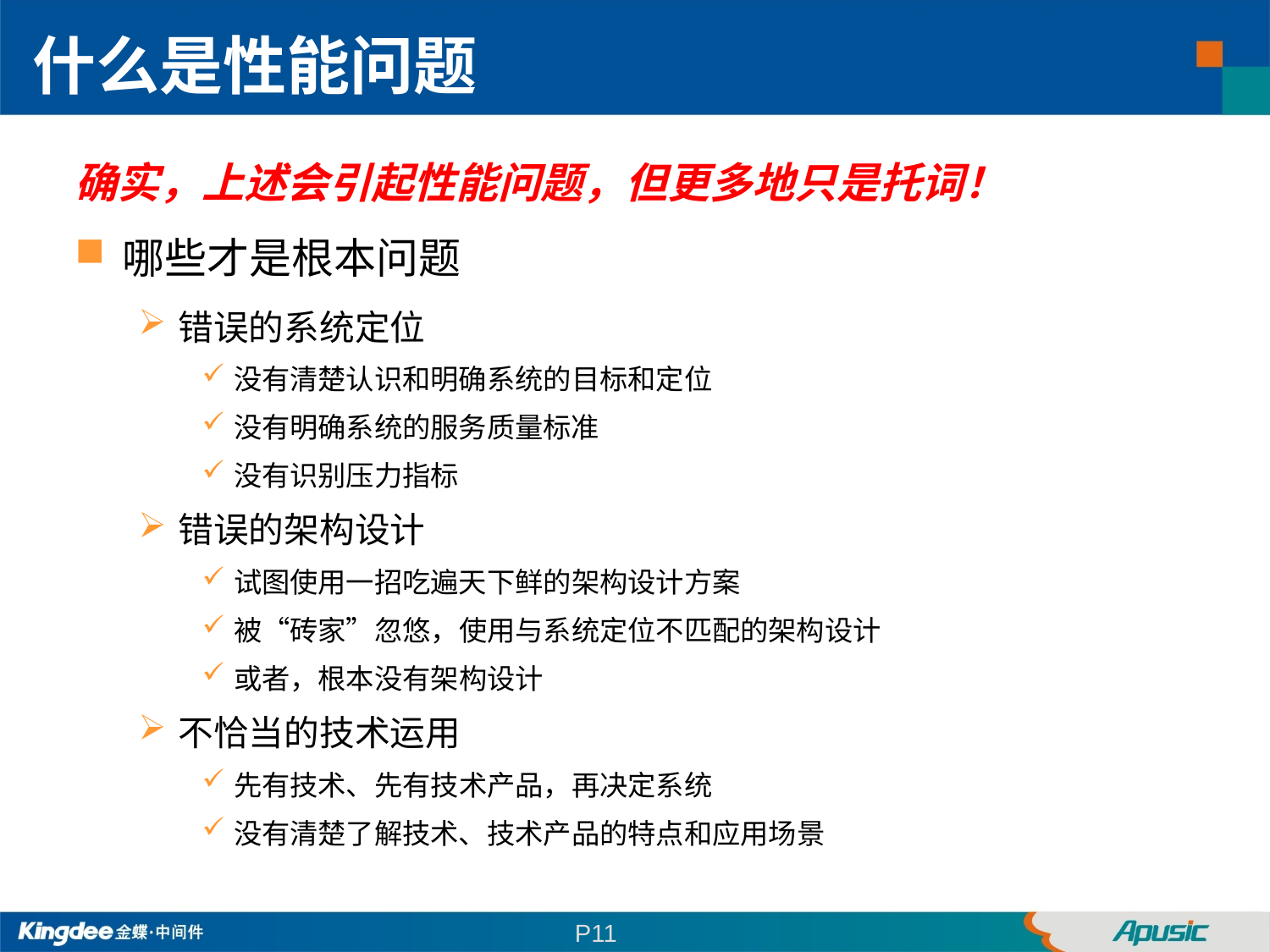

什么是性能问题
确实，上述会引起性能问题，但更多地只是托词！
哪些才是根本问题
错误的系统定位
没有清楚认识和明确系统的目标和定位
没有明确系统的服务质量标准
没有识别压力指标
错误的架构设计
试图使用一招吃遍天下鲜的架构设计方案
被“砖家”忽悠，使用与系统定位不匹配的架构设计
或者，根本没有架构设计
不恰当的技术运用
先有技术、先有技术产品，再决定系统
没有清楚了解技术、技术产品的特点和应用场景